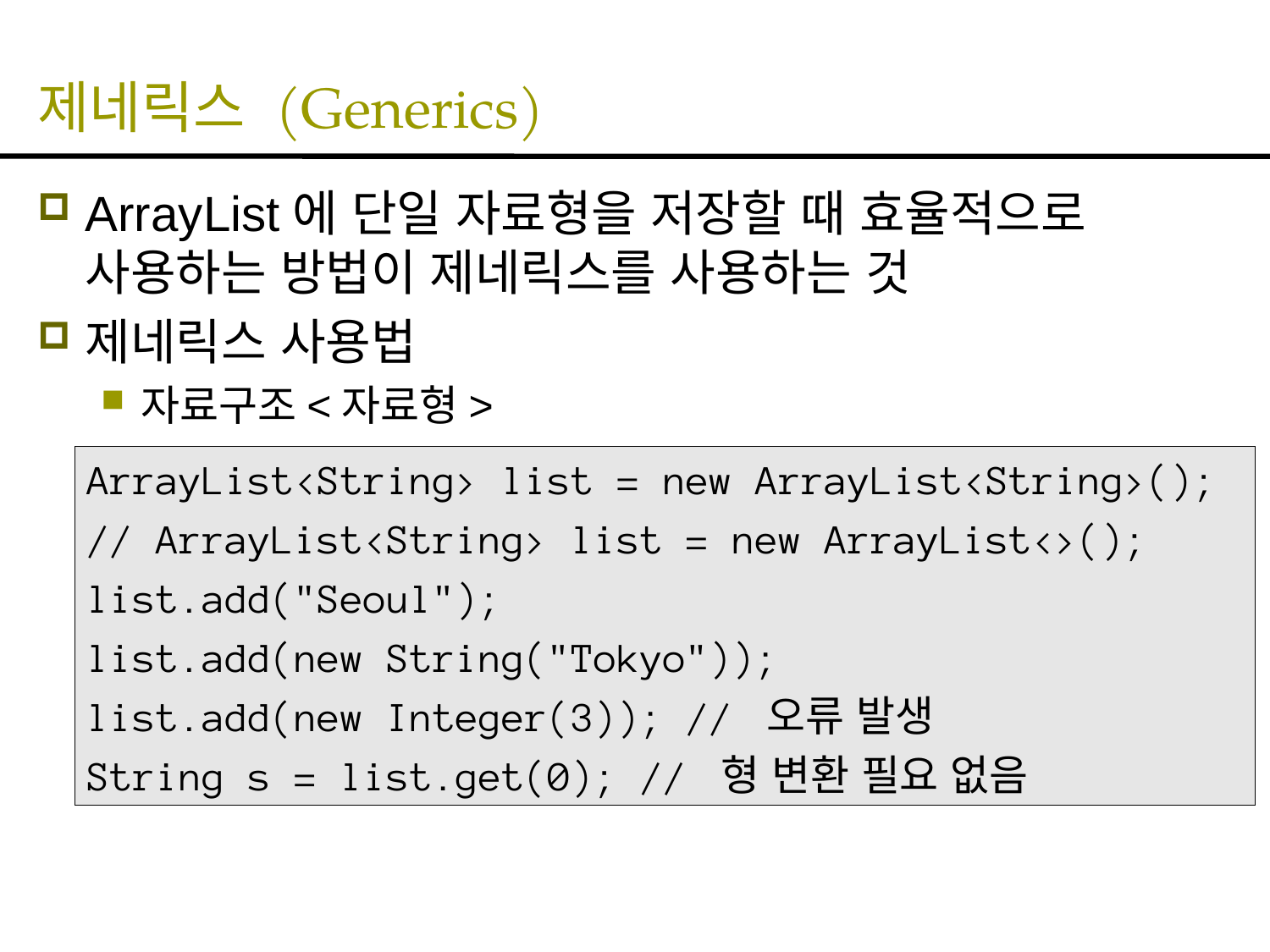

# 제네릭스 (Generics)
ArrayList에 단일 자료형을 저장할 때 효율적으로 사용하는 방법이 제네릭스를 사용하는 것
제네릭스 사용법
자료구조<자료형>
ArrayList<String> list = new ArrayList<String>();
// ArrayList<String> list = new ArrayList<>();
list.add("Seoul");
list.add(new String("Tokyo"));
list.add(new Integer(3)); // 오류 발생
String s = list.get(0); // 형 변환 필요 없음